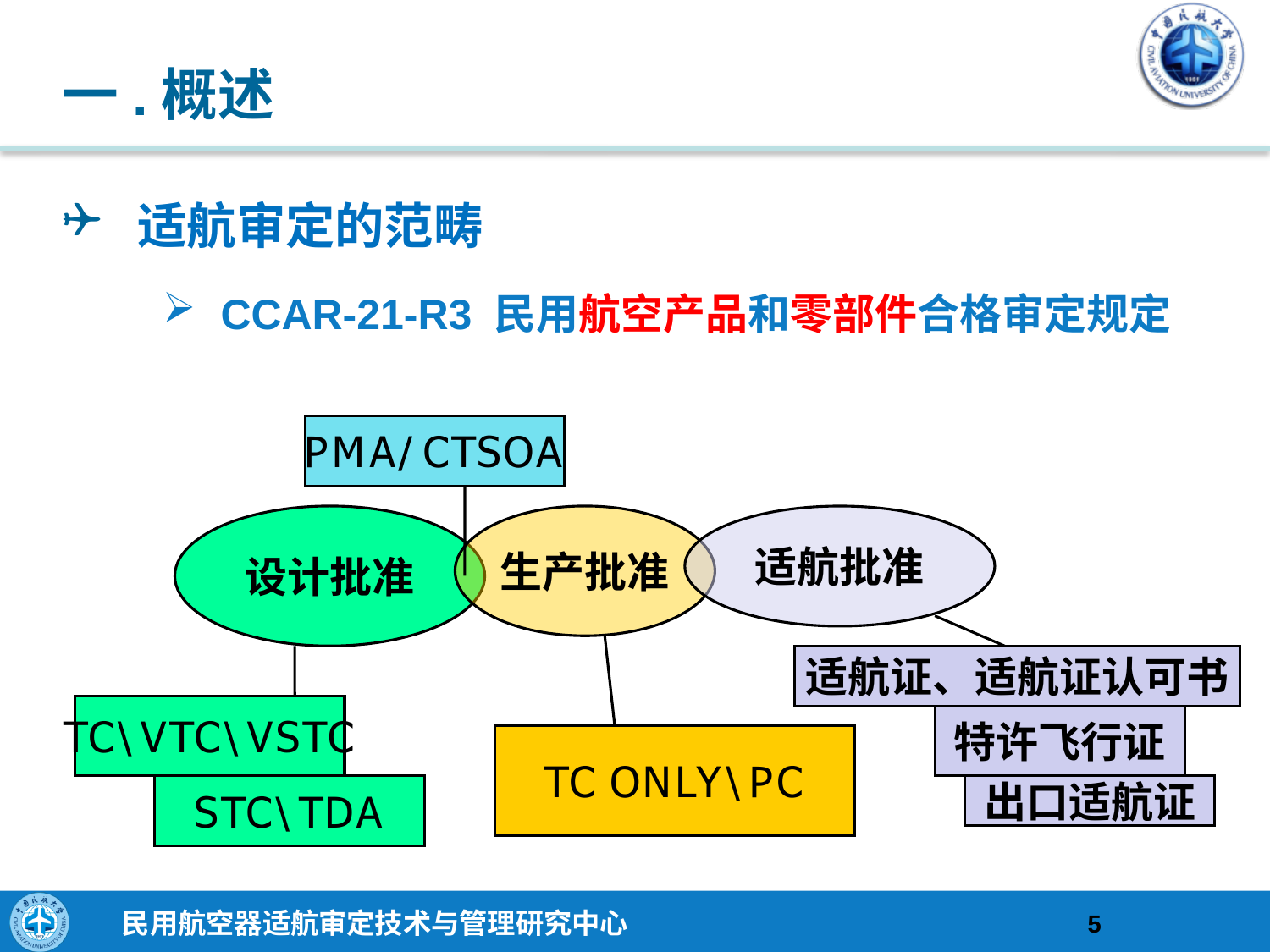

# 一.概述
适航审定的范畴
CCAR-21-R3 民用航空产品和零部件合格审定规定

PMA/CTSOA

生产批准
设计批准
适航批准

适航证、适航证认可书
TC\VTC\VSTC
特许飞行证
TC ONLY\PC
STC\TDA
出口适航证